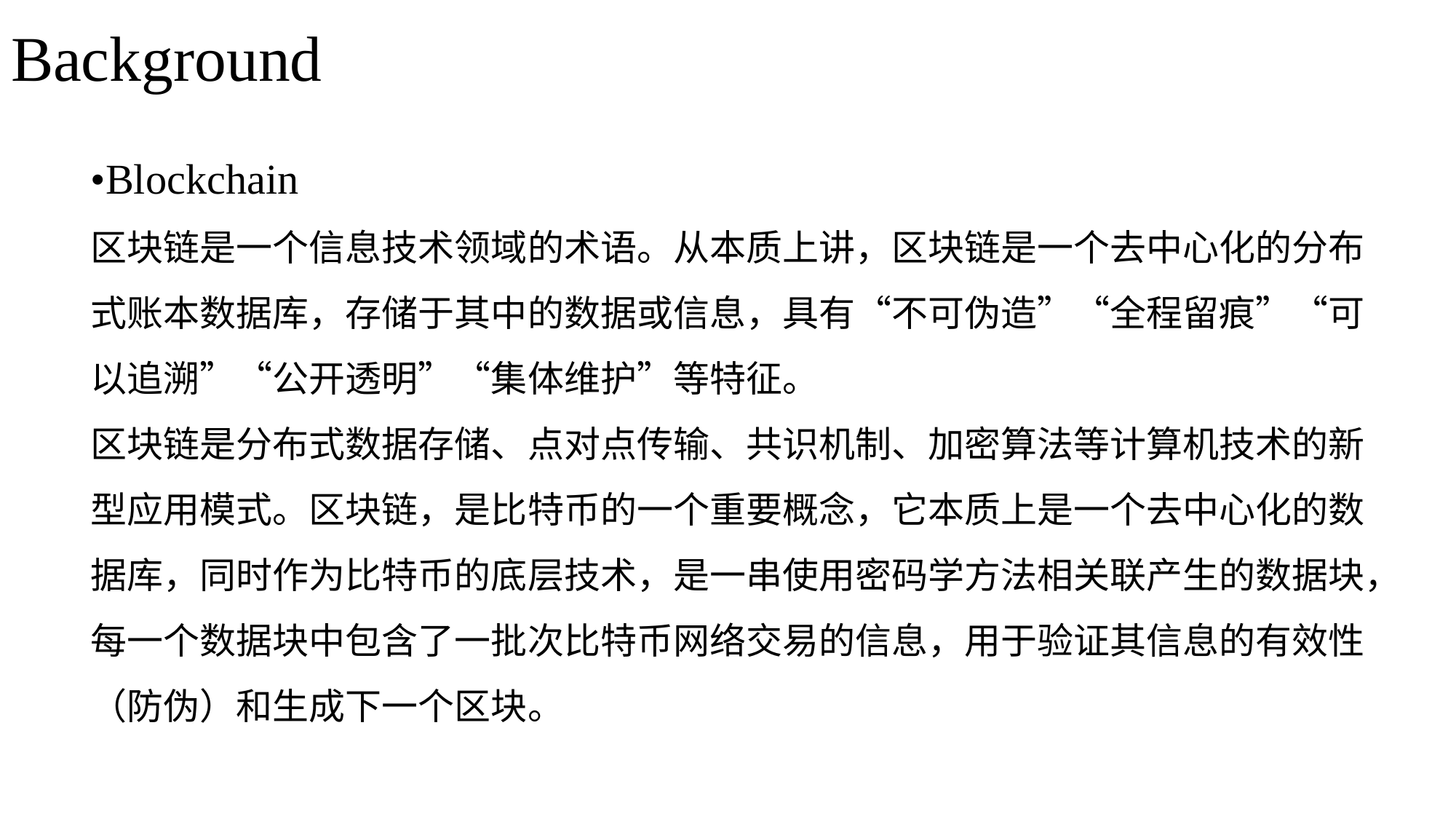

Background
•Blockchain
区块链是一个信息技术领域的术语。从本质上讲，区块链是一个去中心化的分布式账本数据库，存储于其中的数据或信息，具有“不可伪造”“全程留痕”“可以追溯”“公开透明”“集体维护”等特征。
区块链是分布式数据存储、点对点传输、共识机制、加密算法等计算机技术的新型应用模式。区块链，是比特币的一个重要概念，它本质上是一个去中心化的数据库，同时作为比特币的底层技术，是一串使用密码学方法相关联产生的数据块，每一个数据块中包含了一批次比特币网络交易的信息，用于验证其信息的有效性（防伪）和生成下一个区块。